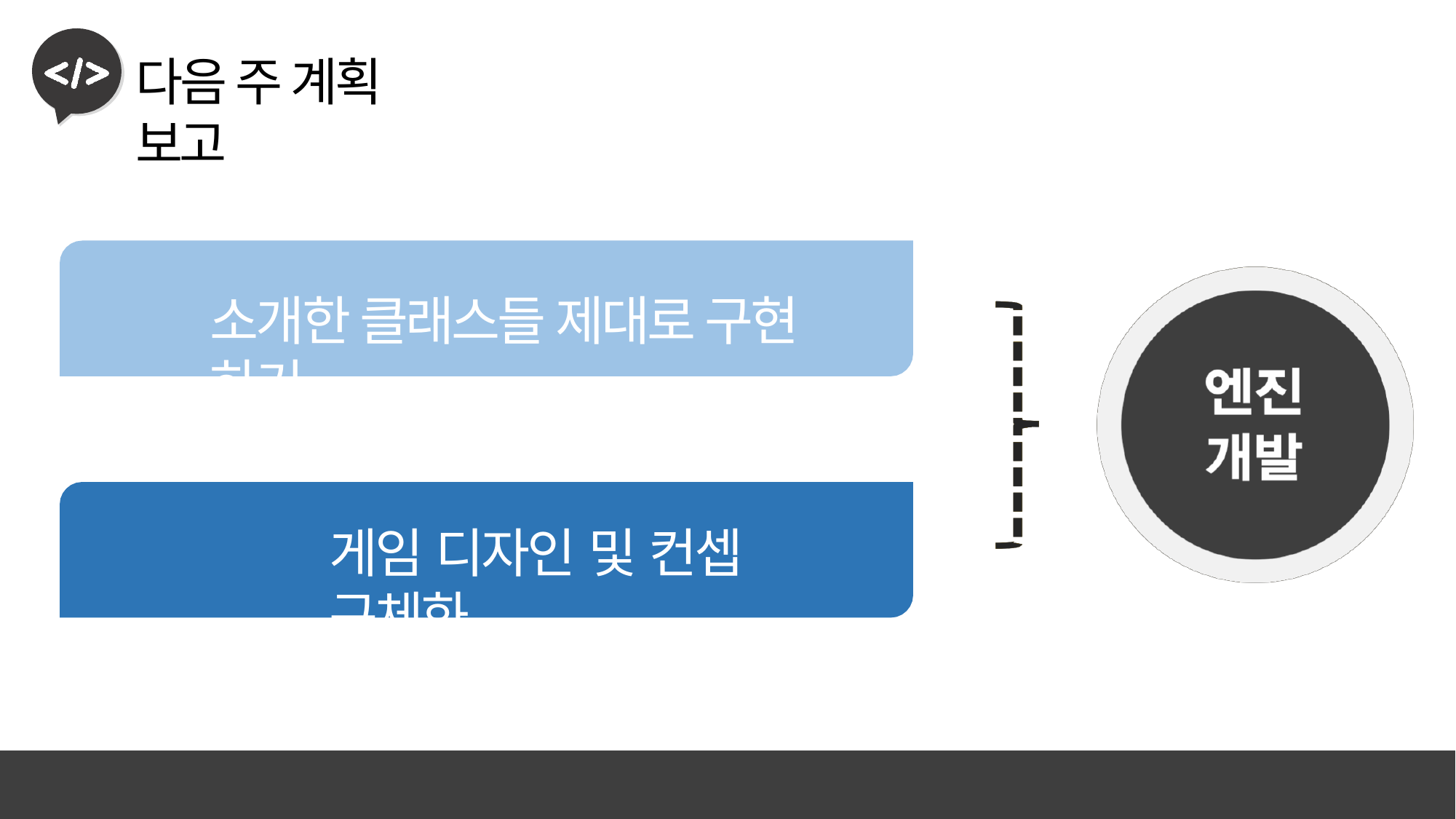

# 다음 주 계획 보고

소개한 클래스들 제대로 구현 하기

게임 디자인 및 컨셉 구체화